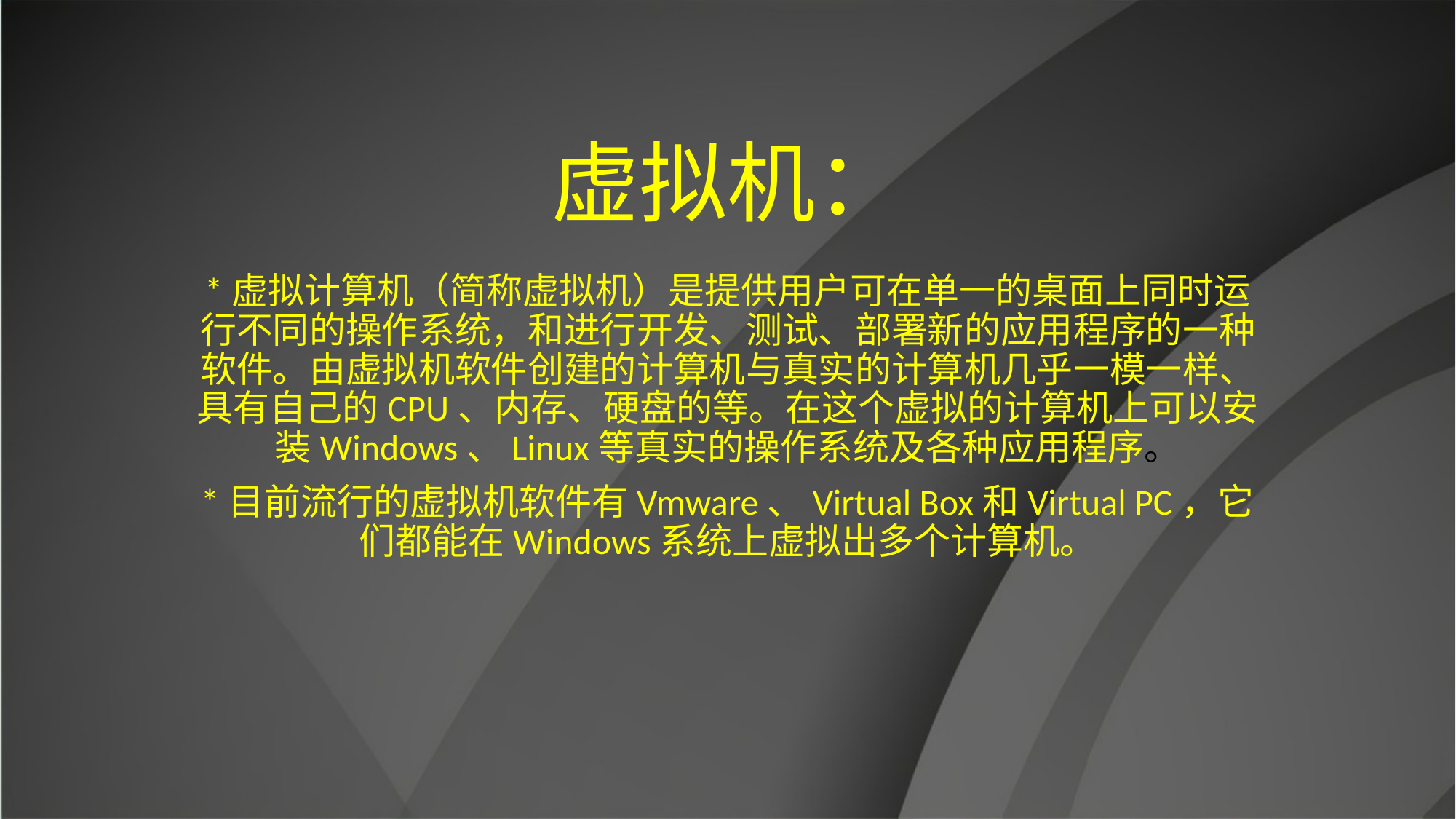

# 虚拟机：
*虚拟计算机（简称虚拟机）是提供用户可在单一的桌面上同时运行不同的操作系统，和进行开发、测试、部署新的应用程序的一种软件。由虚拟机软件创建的计算机与真实的计算机几乎一模一样、具有自己的CPU、内存、硬盘的等。在这个虚拟的计算机上可以安装Windows、Linux等真实的操作系统及各种应用程序。
*目前流行的虚拟机软件有Vmware、Virtual Box和Virtual PC，它们都能在Windows系统上虚拟出多个计算机。